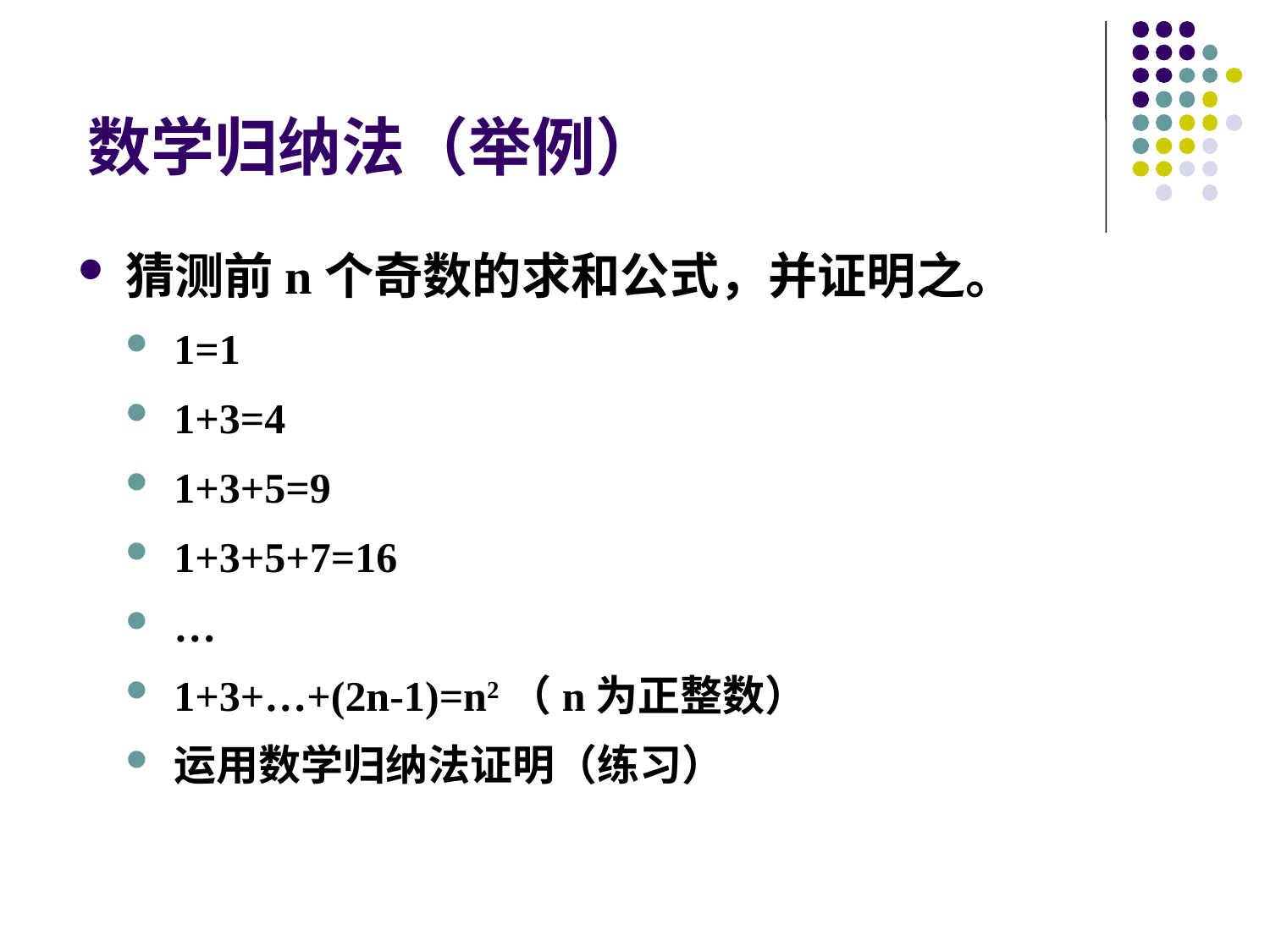

# 数学归纳法（举例）
猜测前n个奇数的求和公式，并证明之。
1=1
1+3=4
1+3+5=9
1+3+5+7=16
…
1+3+…+(2n-1)=n2（n为正整数）
运用数学归纳法证明（练习）